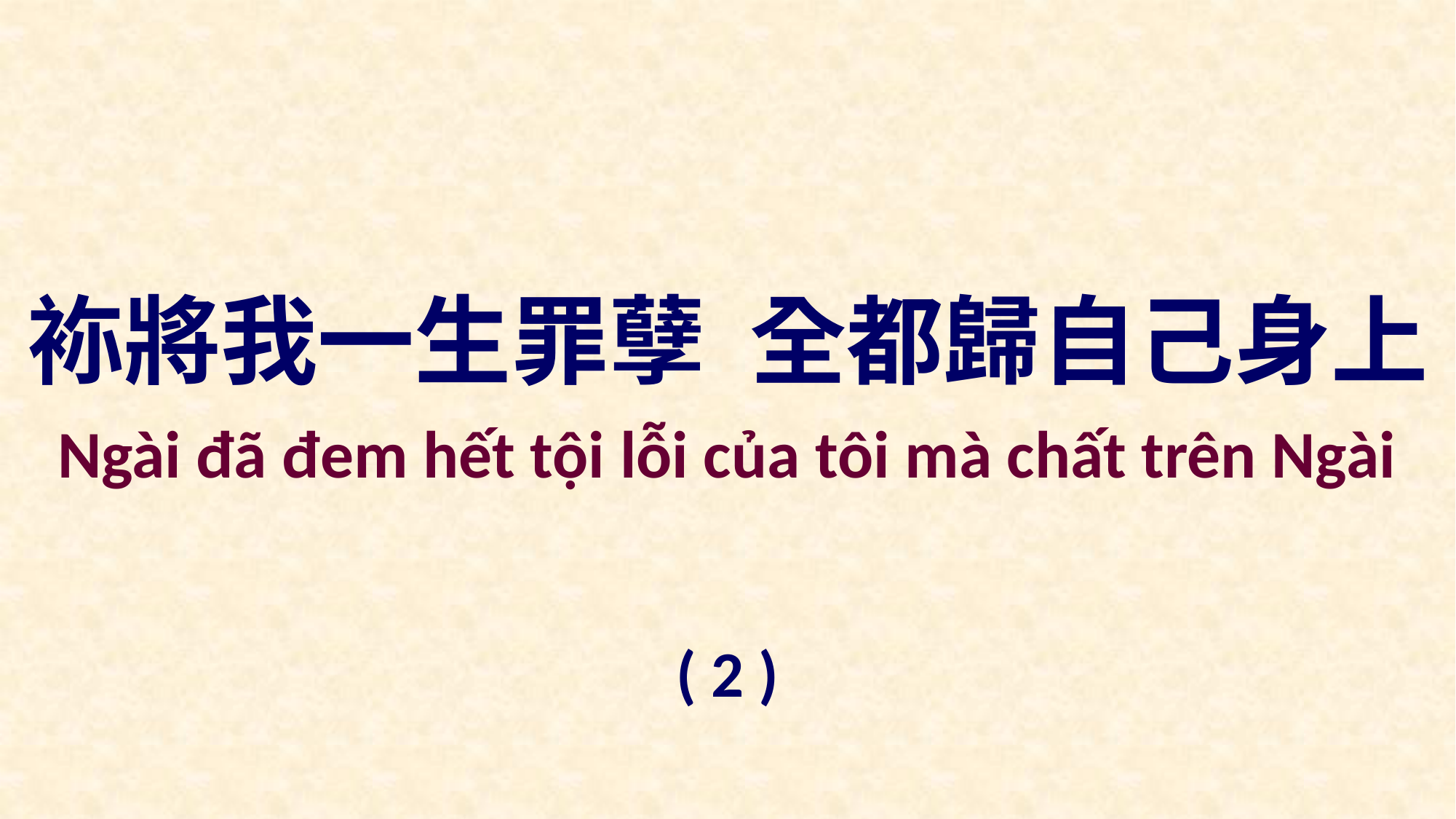

袮將我一生罪孽  全都歸自己身上
Ngài đã đem hết tội lỗi của tôi mà chất trên Ngài
( 2 )